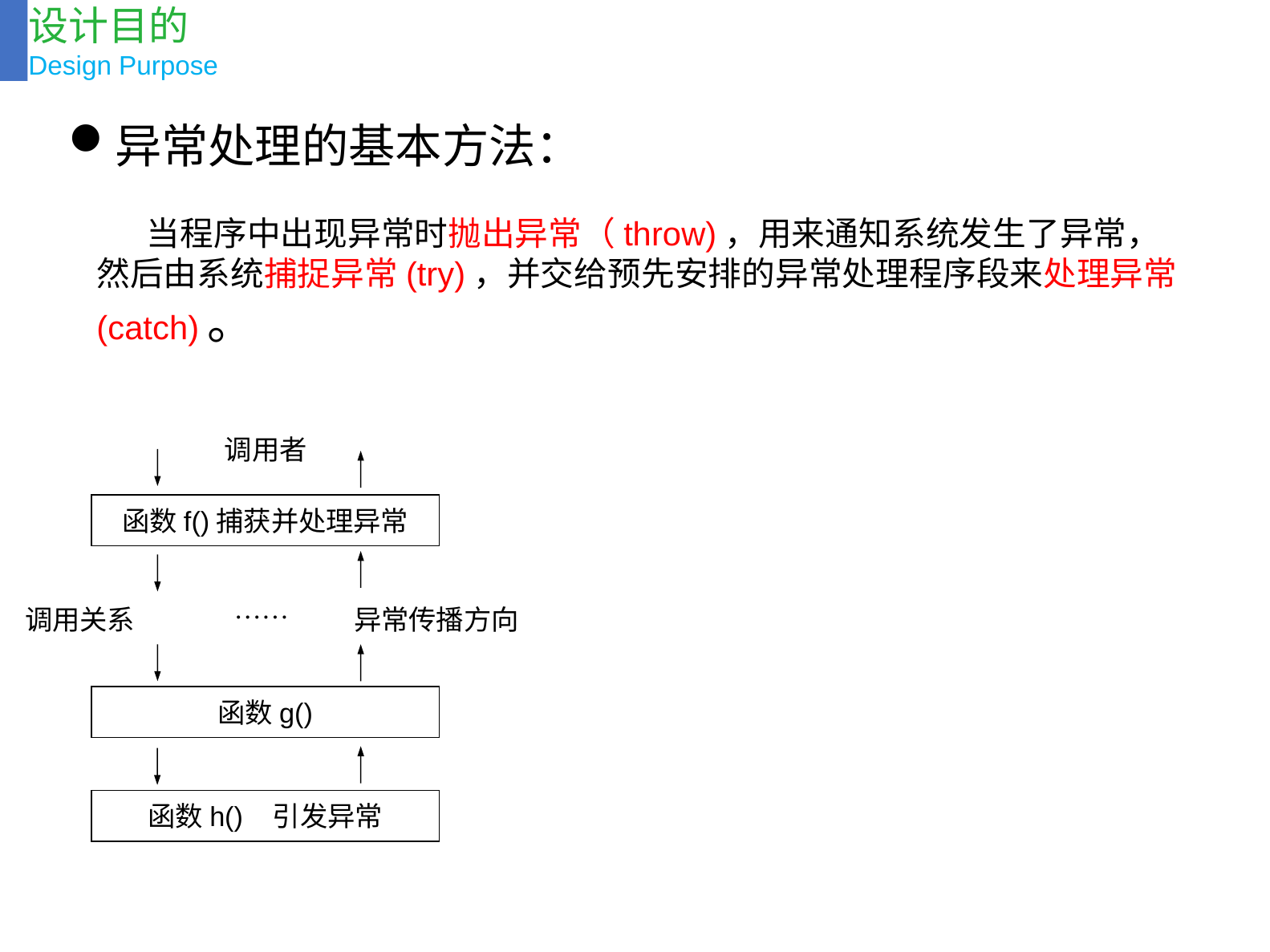

设计目的
Design Purpose

异常处理的基本方法：

当程序中出现异常时抛出异常（throw)，用来通知系统发生了异常，然后由系统捕捉异常(try)，并交给预先安排的异常处理程序段来处理异常(catch)。
调用者

函数f()捕获并处理异常

……
调用关系
异常传播方向

函数g()

函数h()   引发异常